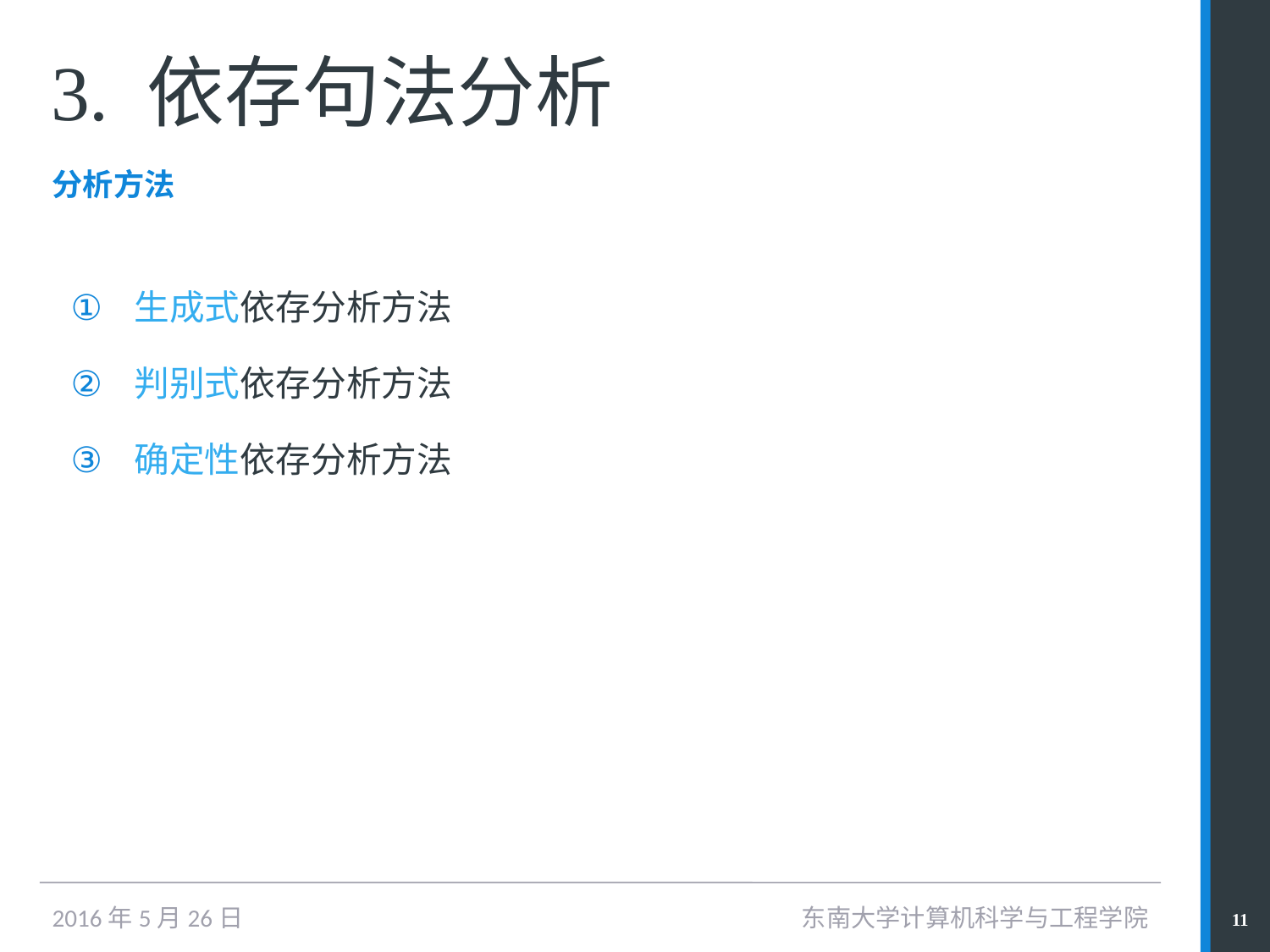

# 3. 依存句法分析
分析方法
生成式依存分析方法
判别式依存分析方法
确定性依存分析方法

东南大学计算机科学与工程学院
11